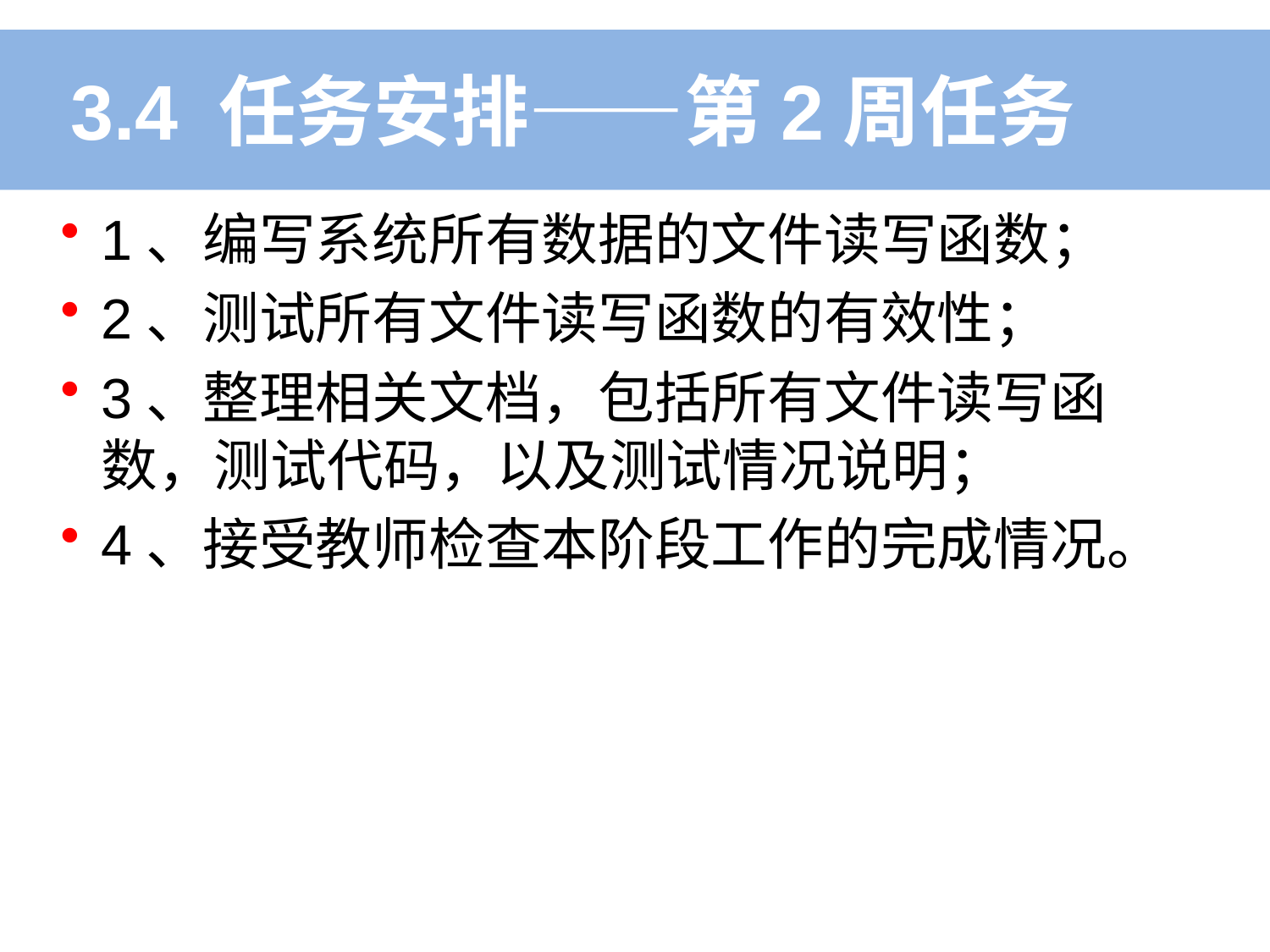

# 3.4 任务安排——第2周任务
1、编写系统所有数据的文件读写函数；
2、测试所有文件读写函数的有效性；
3、整理相关文档，包括所有文件读写函数，测试代码，以及测试情况说明；
4、接受教师检查本阶段工作的完成情况。